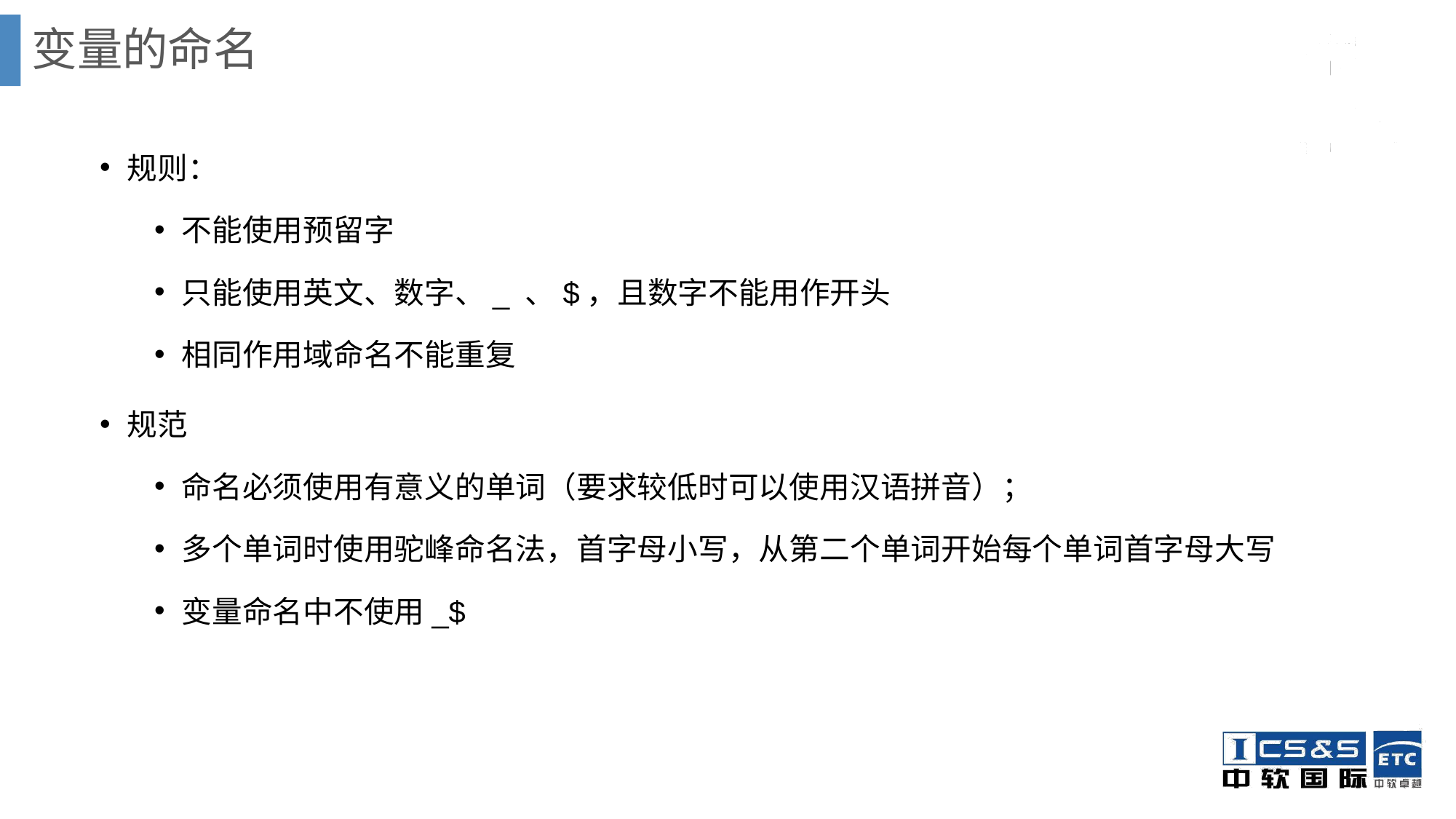

# 变量的命名
规则：
不能使用预留字
只能使用英文、数字、_ 、$，且数字不能用作开头
相同作用域命名不能重复
规范
命名必须使用有意义的单词（要求较低时可以使用汉语拼音）；
多个单词时使用驼峰命名法，首字母小写，从第二个单词开始每个单词首字母大写
变量命名中不使用_$